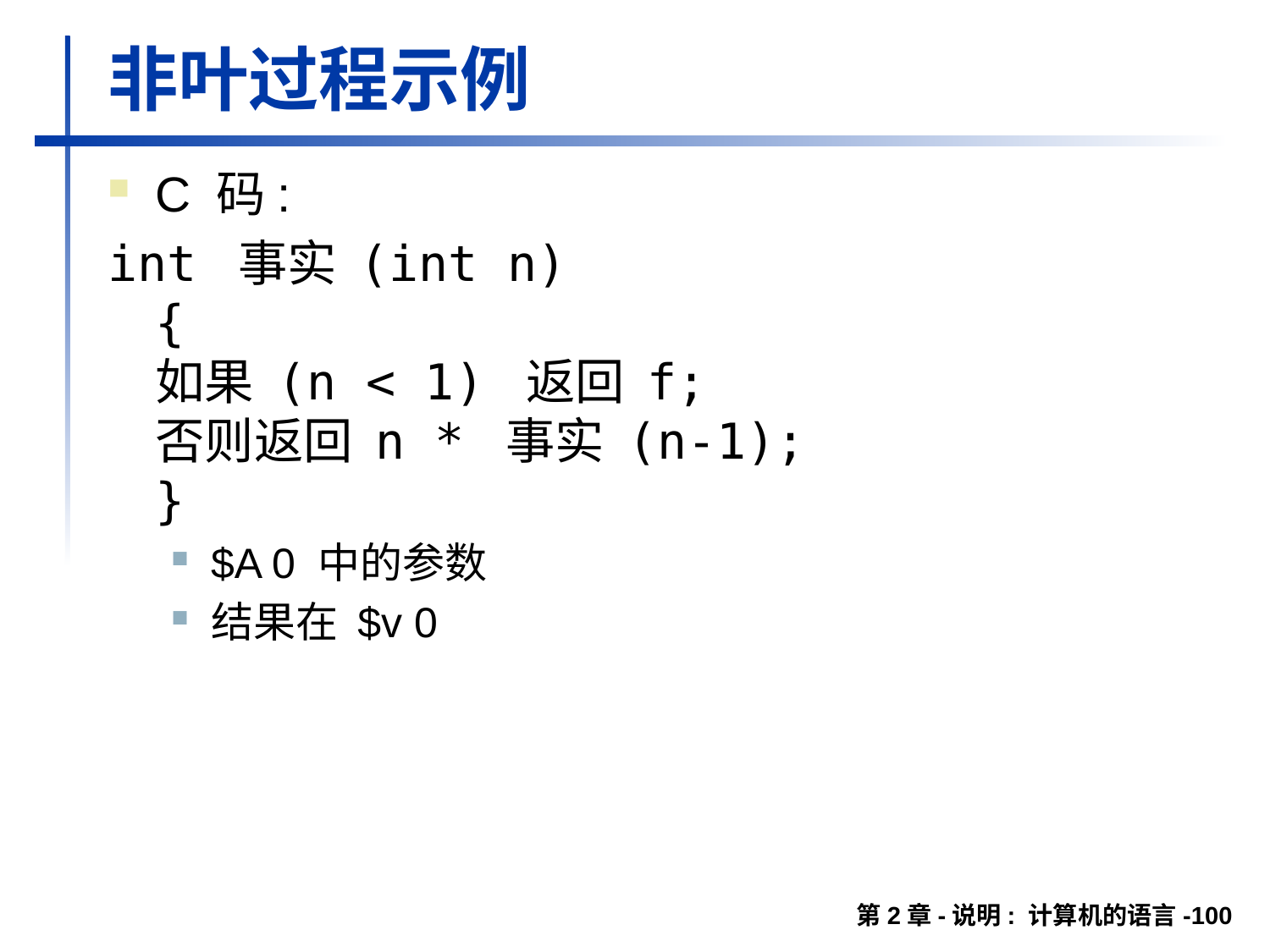

# 非叶过程示例
C 码:
int 事实 (int n)
{
如果 (n < 1) 返回 f;
否则返回 n * 事实 (n-1);
}
$A 0 中的参数
结果在 $v 0
第2章-说明: 计算机的语言-100